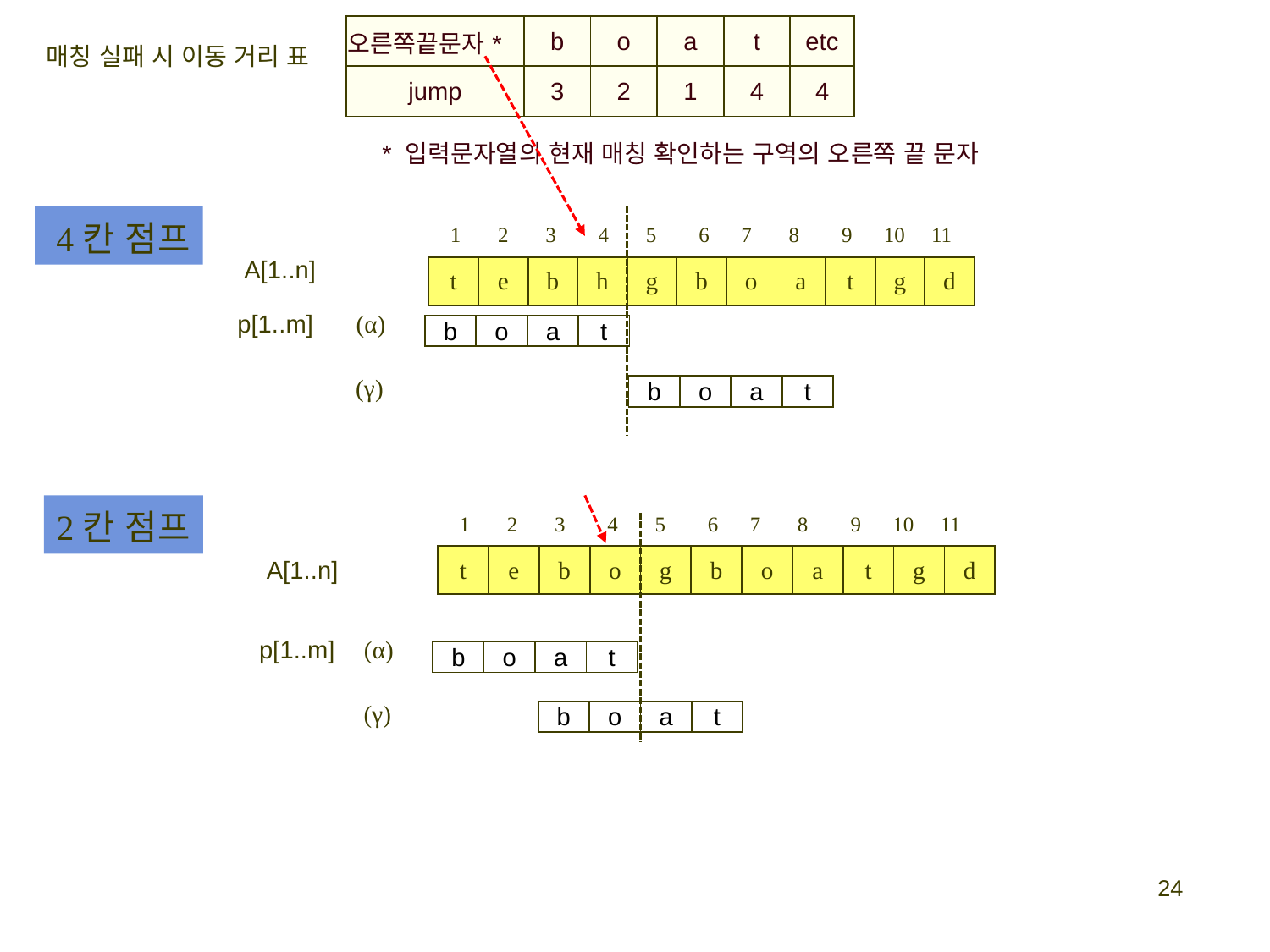

| 오른쪽끝문자\* | b | o | a | t | etc |
| --- | --- | --- | --- | --- | --- |
| jump | 3 | 2 | 1 | 4 | 4 |
매칭 실패 시 이동 거리 표
* 입력문자열의 현재 매칭 확인하는 구역의 오른쪽 끝 문자
 4칸 점프
1       2       3        4       5        6      7       8        9      10     11
A[1..n]
| t | e | b | h | g | b | o | a | t | g | d |
| --- | --- | --- | --- | --- | --- | --- | --- | --- | --- | --- |
(α)
p[1..m]
| b | o | a | t |
| --- | --- | --- | --- |
(γ)
| b | o | a | t |
| --- | --- | --- | --- |
2칸 점프
1       2       3        4       5        6      7       8        9      10     11
| t | e | b | o | g | b | o | a | t | g | d |
| --- | --- | --- | --- | --- | --- | --- | --- | --- | --- | --- |
A[1..n]
p[1..m]
(α)
| b | o | a | t |
| --- | --- | --- | --- |
(γ)
| b | o | a | t |
| --- | --- | --- | --- |
24